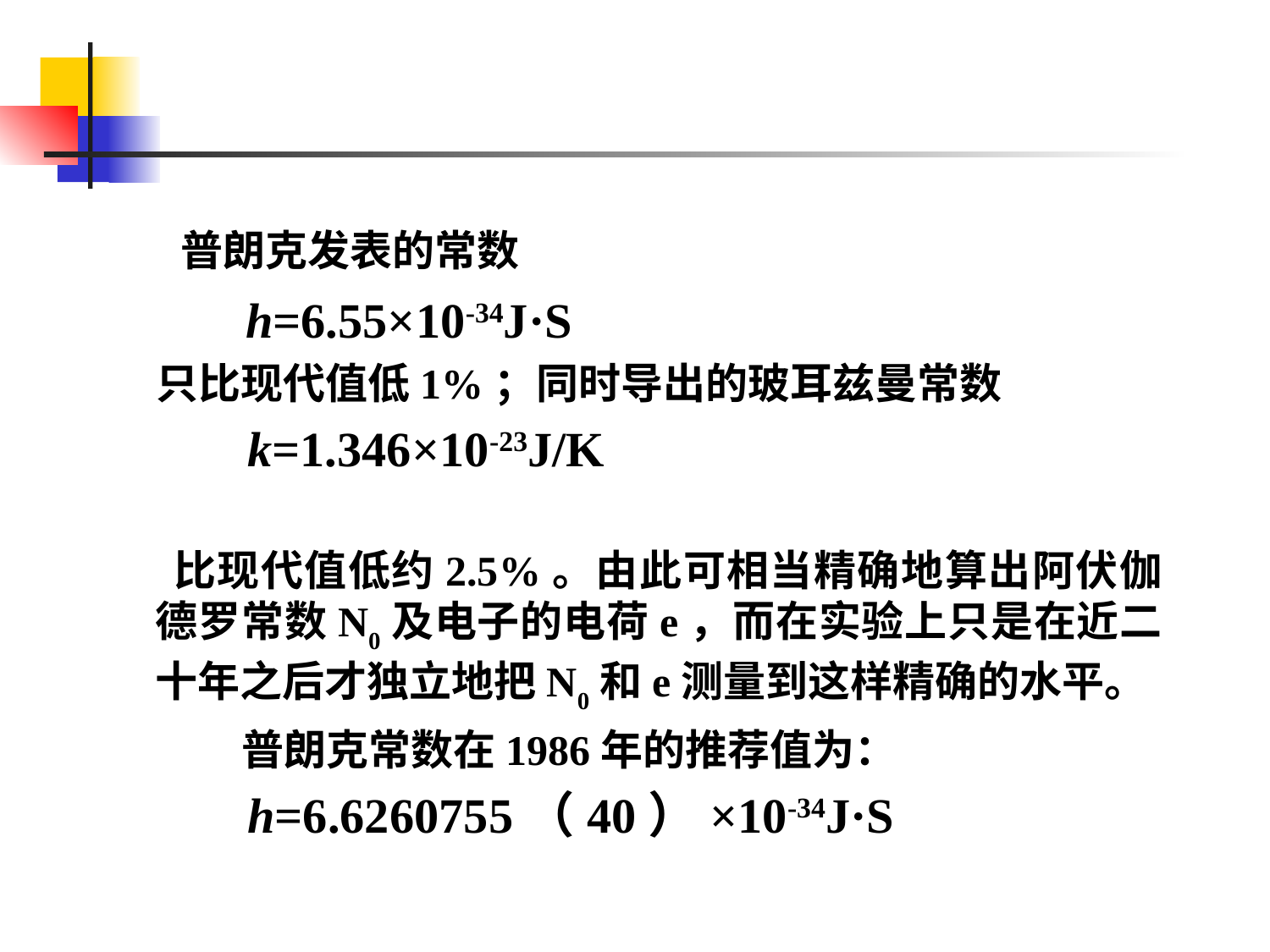

普朗克发表的常数
             h=6.55×10-34J·S
    只比现代值低1%；同时导出的玻耳兹曼常数
             k=1.346×10-23J/K
     比现代值低约2.5%。由此可相当精确地算出阿伏伽德罗常数N0及电子的电荷e，而在实验上只是在近二十年之后才独立地把N0和e测量到这样精确的水平。
             普朗克常数在1986年的推荐值为：
             h=6.6260755（40）×10-34J·S